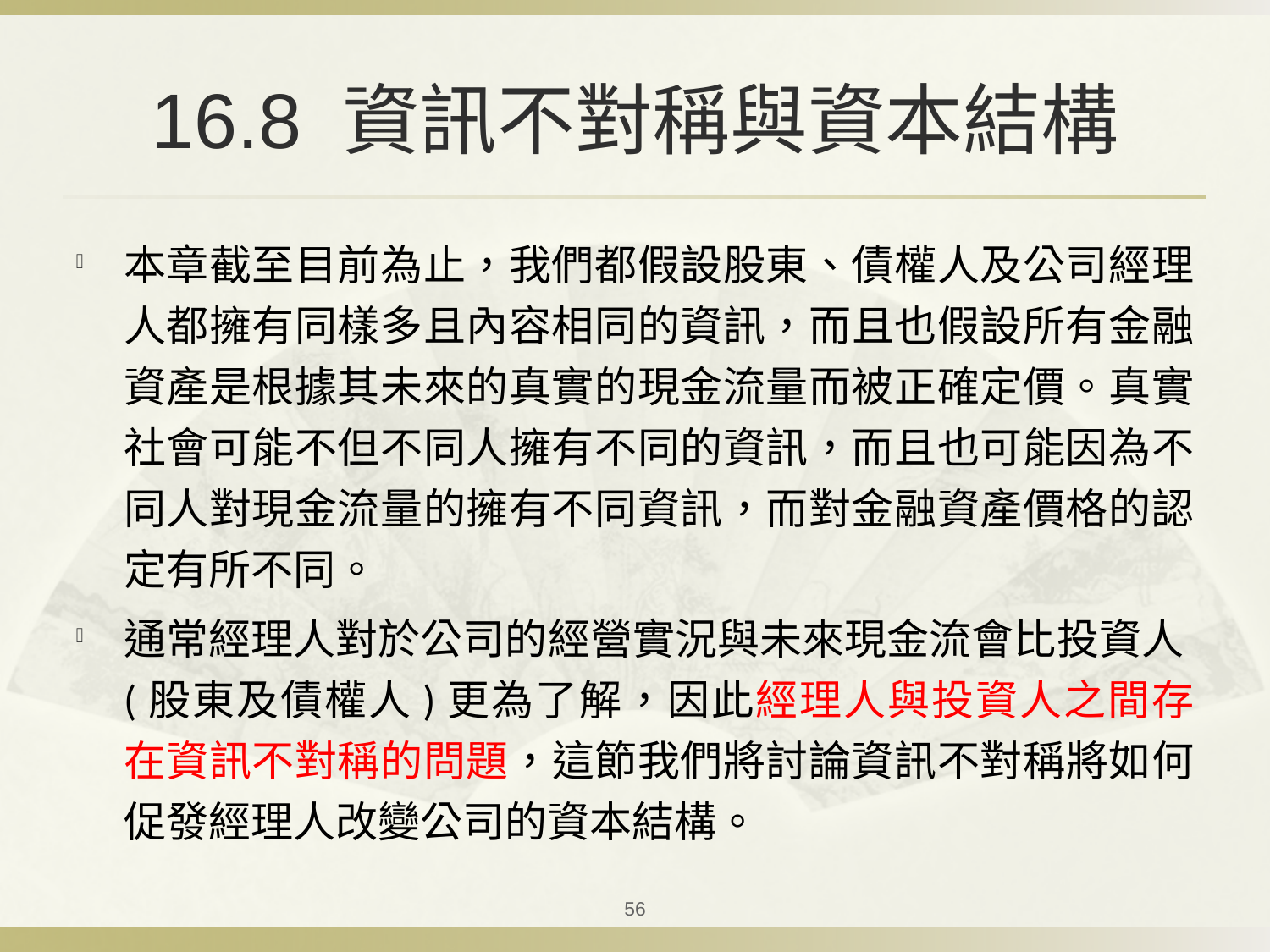

# 16.8 資訊不對稱與資本結構
本章截至目前為止，我們都假設股東、債權人及公司經理人都擁有同樣多且內容相同的資訊，而且也假設所有金融資產是根據其未來的真實的現金流量而被正確定價。真實社會可能不但不同人擁有不同的資訊，而且也可能因為不同人對現金流量的擁有不同資訊，而對金融資產價格的認定有所不同。
通常經理人對於公司的經營實況與未來現金流會比投資人(股東及債權人)更為了解，因此經理人與投資人之間存在資訊不對稱的問題，這節我們將討論資訊不對稱將如何促發經理人改變公司的資本結構。
56